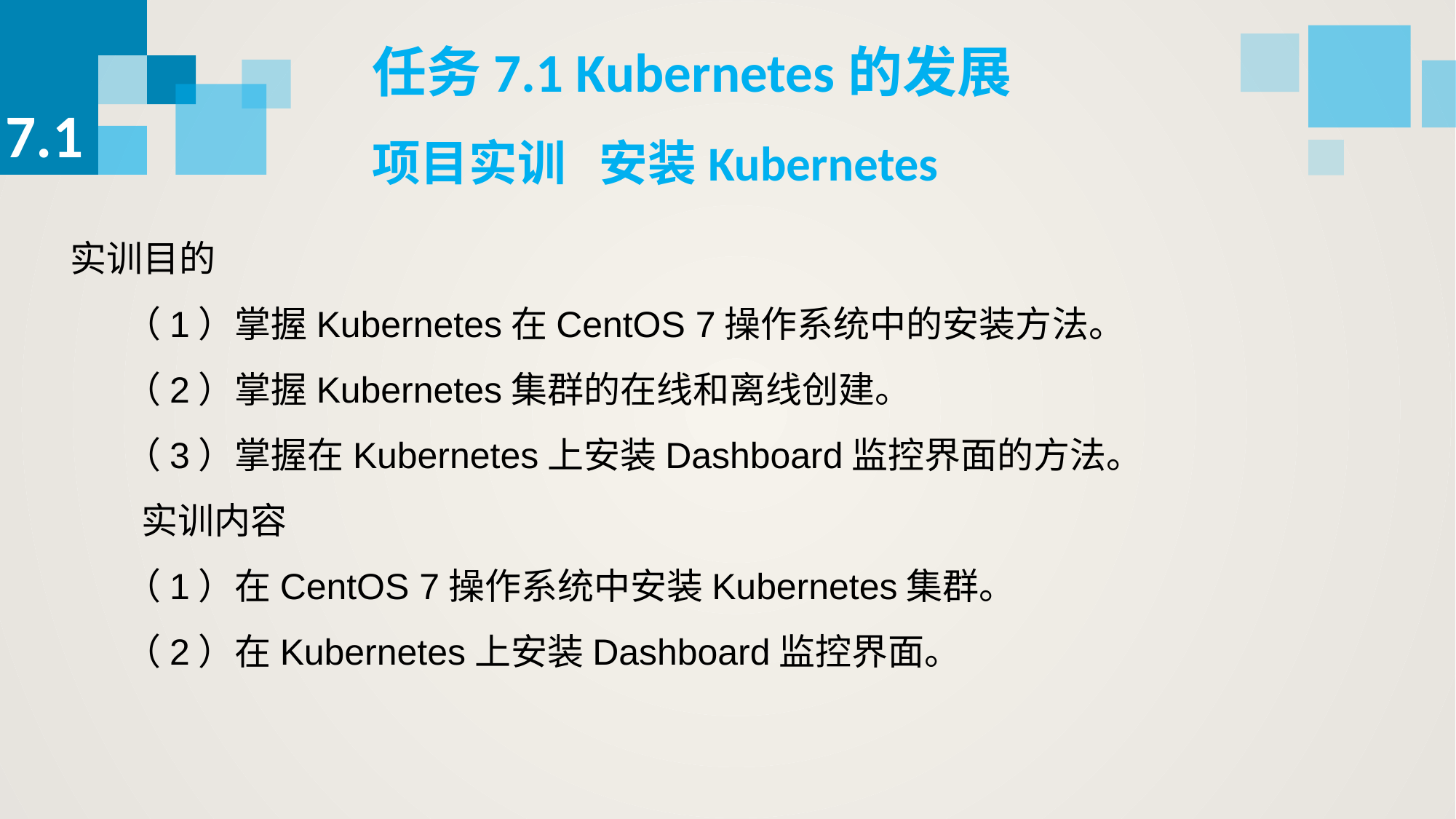

任务7.1 Kubernetes的发展
7.1
项目实训   安装Kubernetes
实训目的
（1）掌握Kubernetes在CentOS 7操作系统中的安装方法。
（2）掌握Kubernetes集群的在线和离线创建。
（3）掌握在Kubernetes上安装Dashboard监控界面的方法。
 实训内容
（1）在CentOS 7操作系统中安装Kubernetes集群。
（2）在Kubernetes上安装Dashboard监控界面。